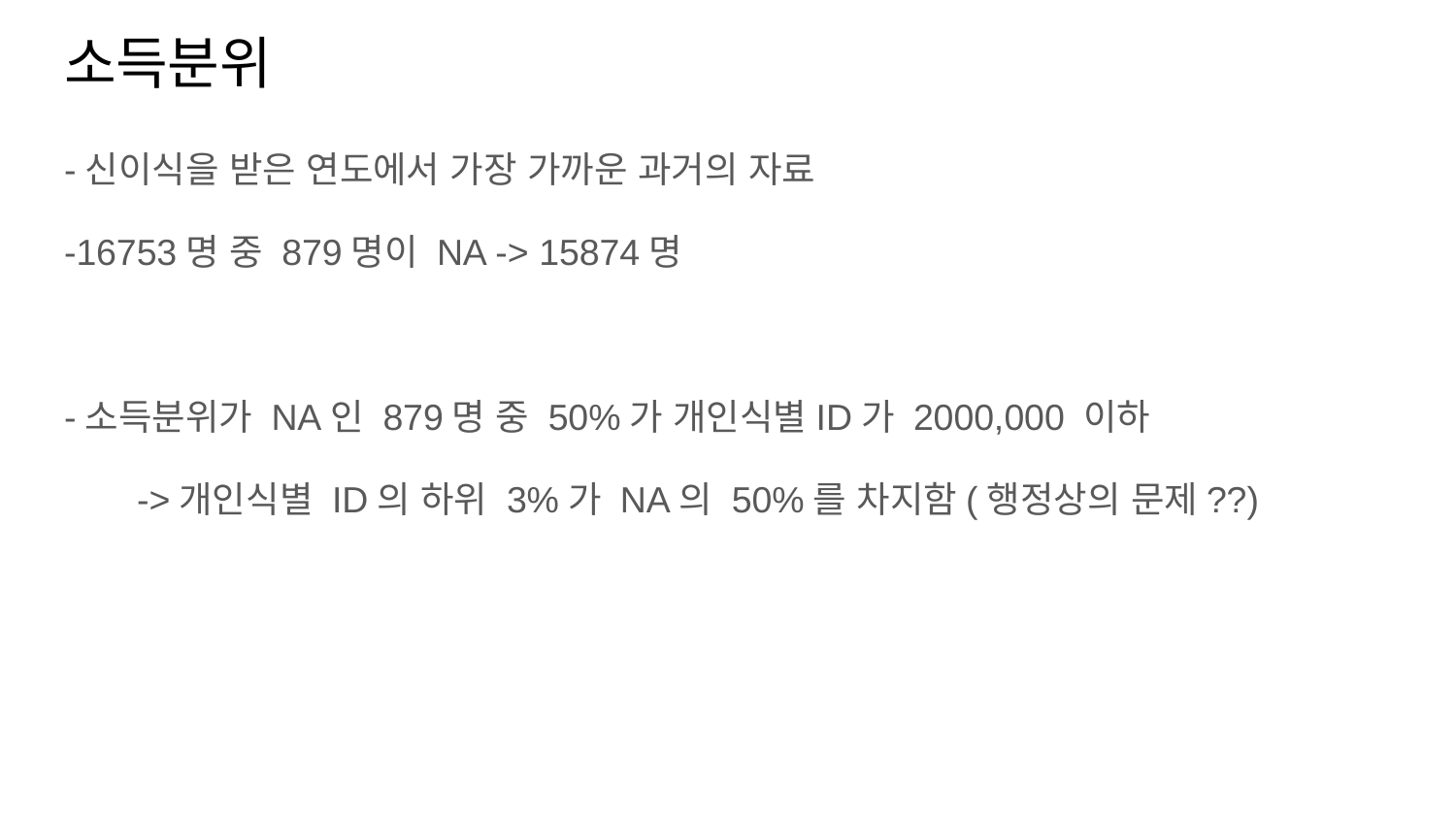

# 소득분위
-신이식을 받은 연도에서 가장 가까운 과거의 자료
-16753명 중 879명이 NA -> 15874명

-소득분위가 NA인 879명 중 50%가 개인식별ID가 2000,000 이하
->개인식별 ID의 하위 3%가 NA의 50%를 차지함(행정상의 문제??)